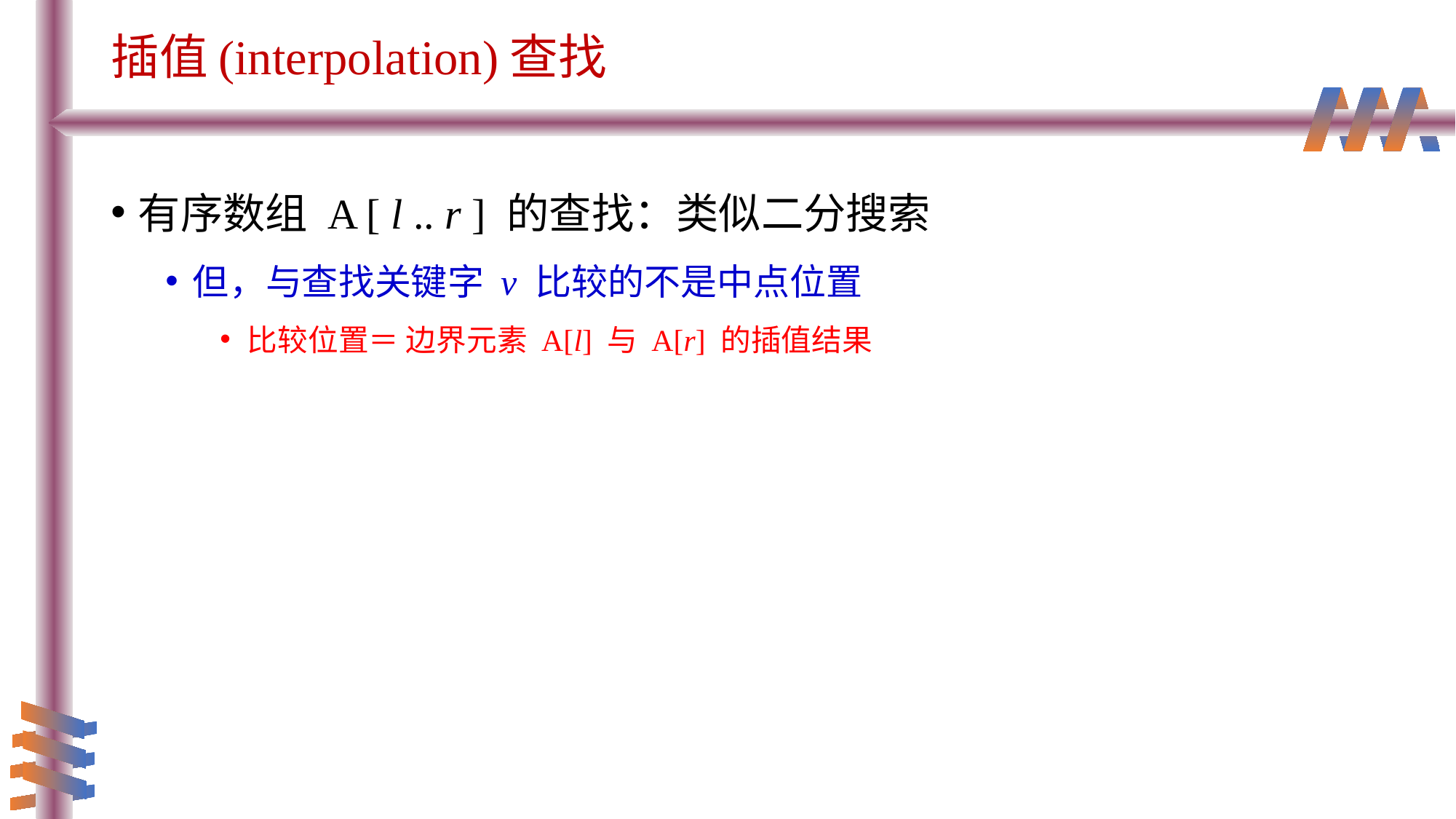

# 插值(interpolation)查找
有序数组 A [ l .. r ] 的查找：类似二分搜索
但，与查找关键字 v 比较的不是中点位置
比较位置＝ 边界元素 A[l] 与 A[r] 的插值结果